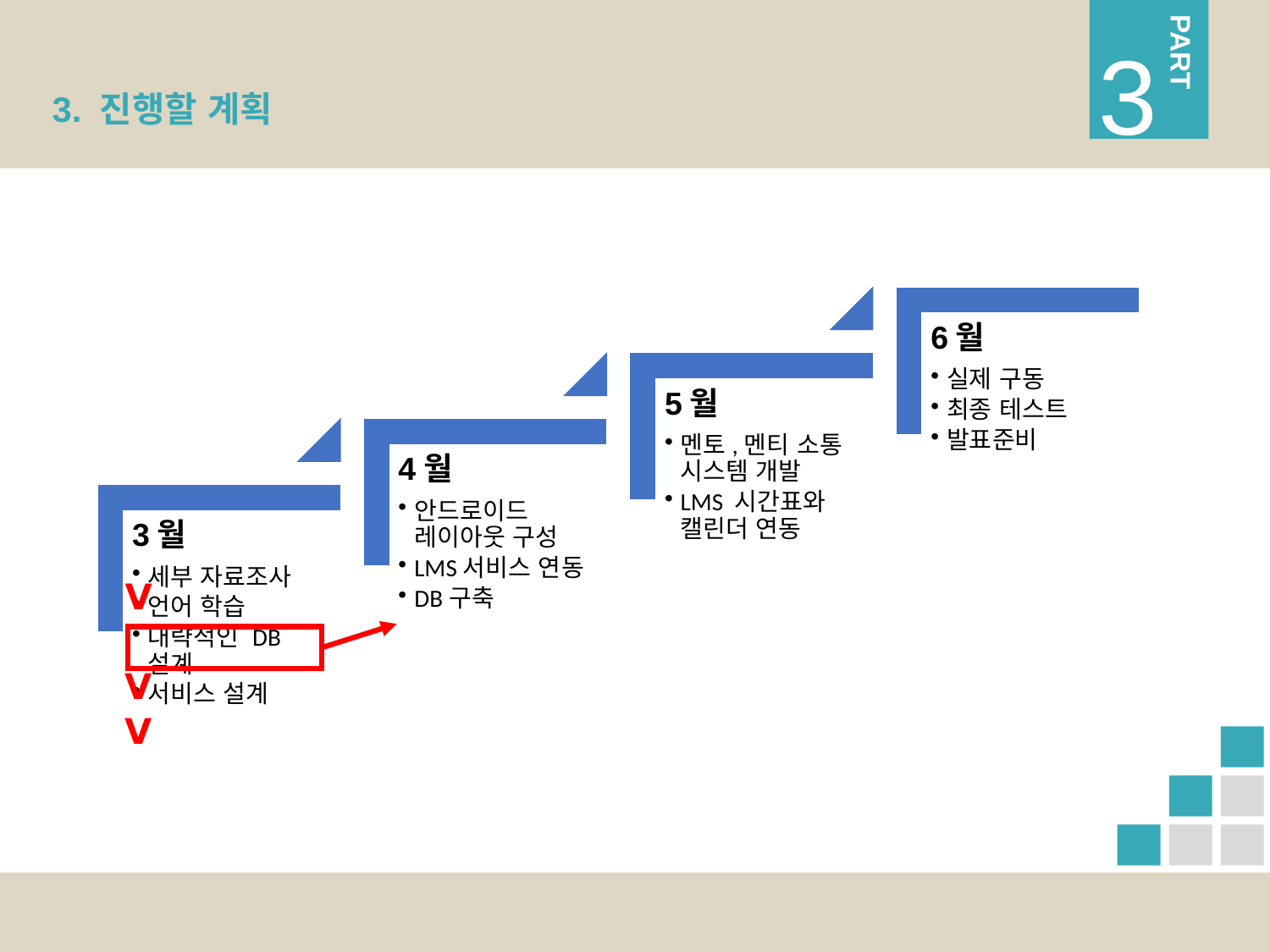

PART
3
3. 진행할 계획

3월
세부 자료조사
언어 학습
대략적인 DB설계
서비스 설계
4월
안드로이드 레이아웃 구성
LMS서비스 연동
DB구축
5월
멘토,멘티 소통 시스템 개발
LMS 시간표와 캘린더 연동
6월
실제 구동
최종 테스트
발표준비
Ⅴ

Ⅴ
Ⅴ